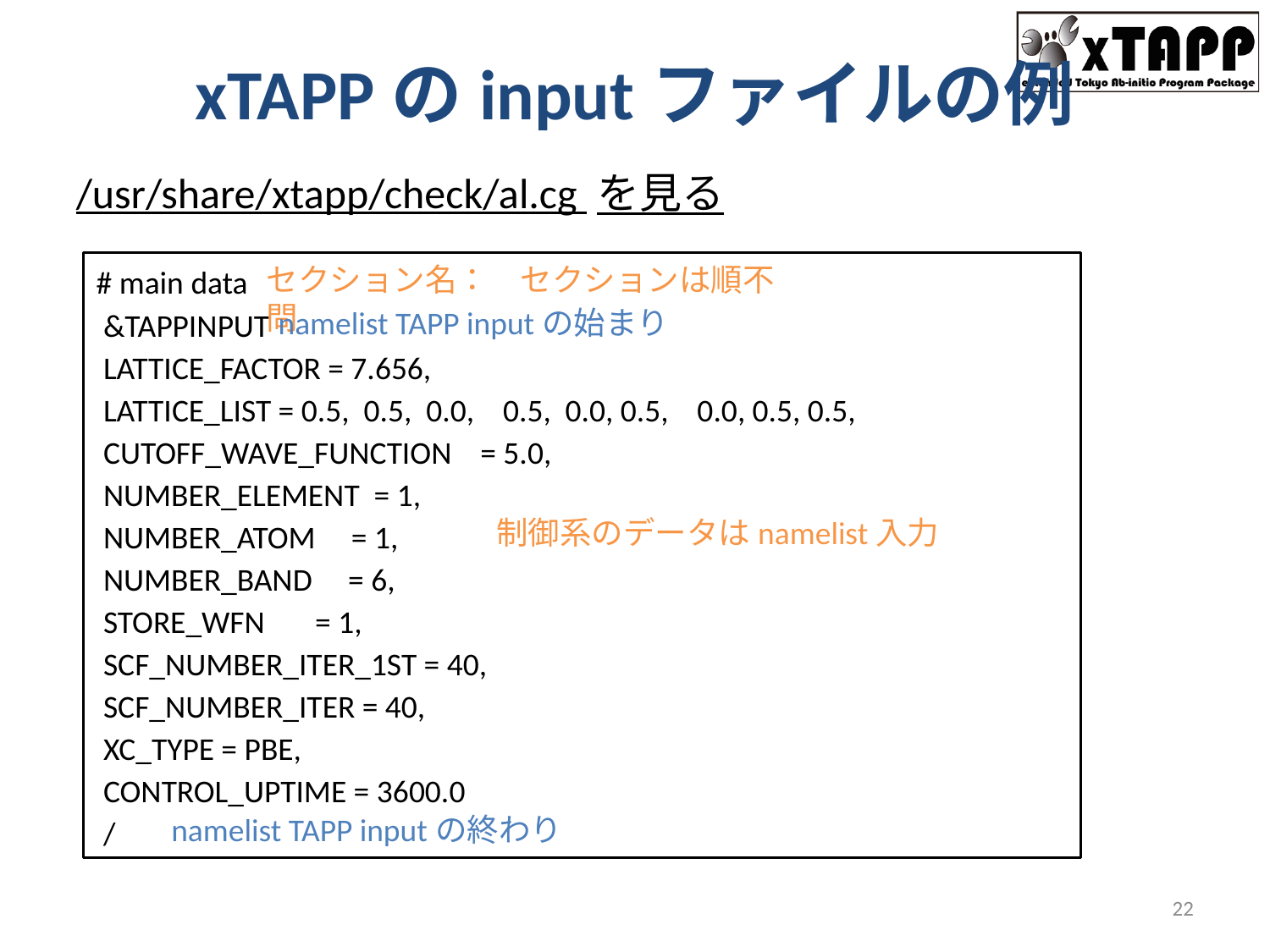

# xTAPPのinputファイルの例
/usr/share/xtapp/check/al.cg を見る
# main data
 &TAPPINPUT
 LATTICE_FACTOR = 7.656,
 LATTICE_LIST = 0.5,  0.5,  0.0,    0.5,  0.0, 0.5,    0.0, 0.5, 0.5,
 CUTOFF_WAVE_FUNCTION    = 5.0,
 NUMBER_ELEMENT  = 1,
 NUMBER_ATOM     = 1,
 NUMBER_BAND     = 6,
 STORE_WFN       = 1,
 SCF_NUMBER_ITER_1ST = 40,
 SCF_NUMBER_ITER = 40,
 XC_TYPE = PBE,
 CONTROL_UPTIME = 3600.0
 /
セクション名：　セクションは順不問
namelist TAPP inputの始まり
制御系のデータはnamelist入力
namelist TAPP inputの終わり
22